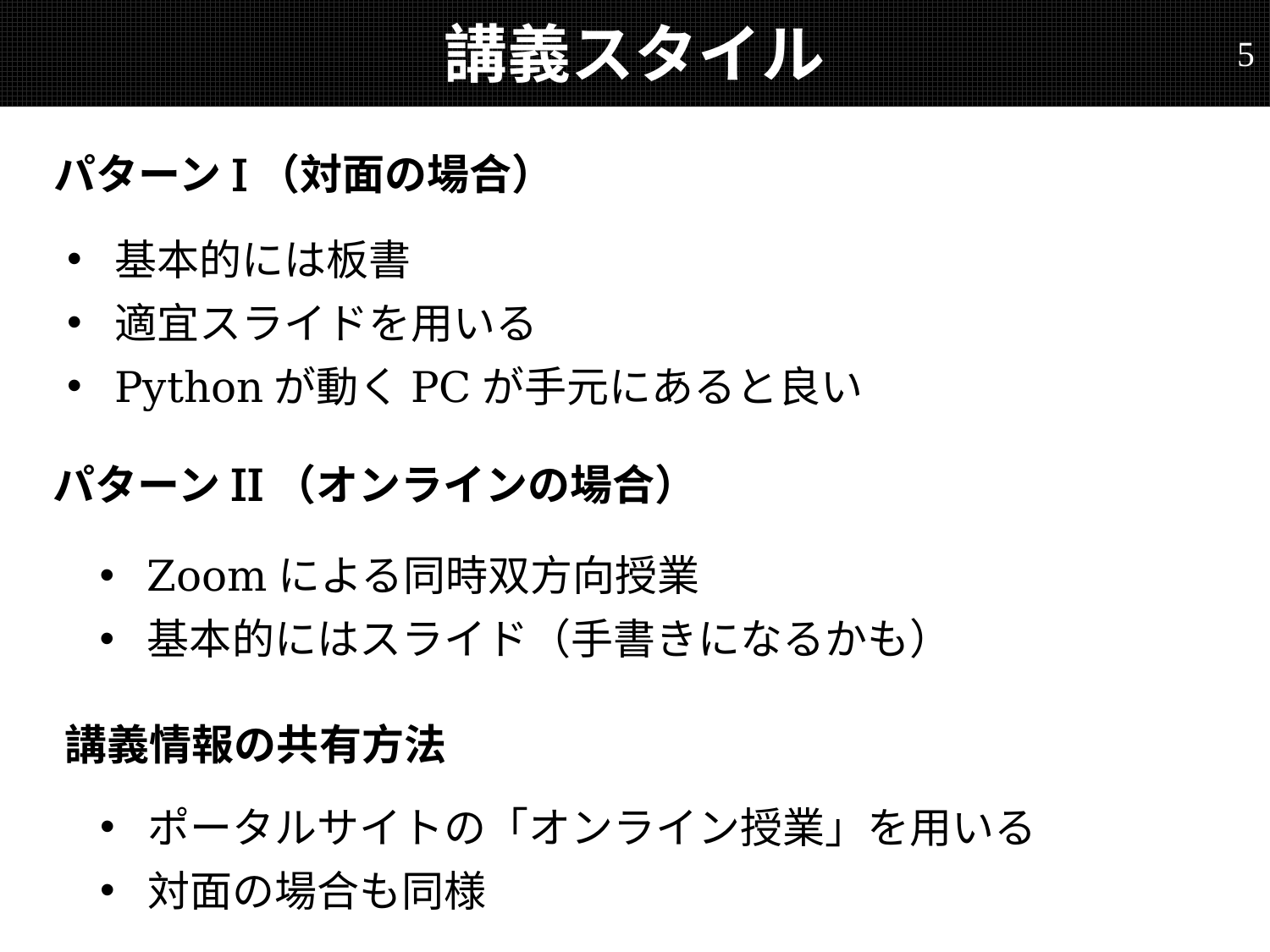

# 講義スタイル
5
パターンI（対面の場合）
基本的には板書
適宜スライドを用いる
Pythonが動くPCが手元にあると良い
パターンII（オンラインの場合）
Zoomによる同時双方向授業
基本的にはスライド（手書きになるかも）
講義情報の共有方法
ポータルサイトの「オンライン授業」を用いる
対面の場合も同様